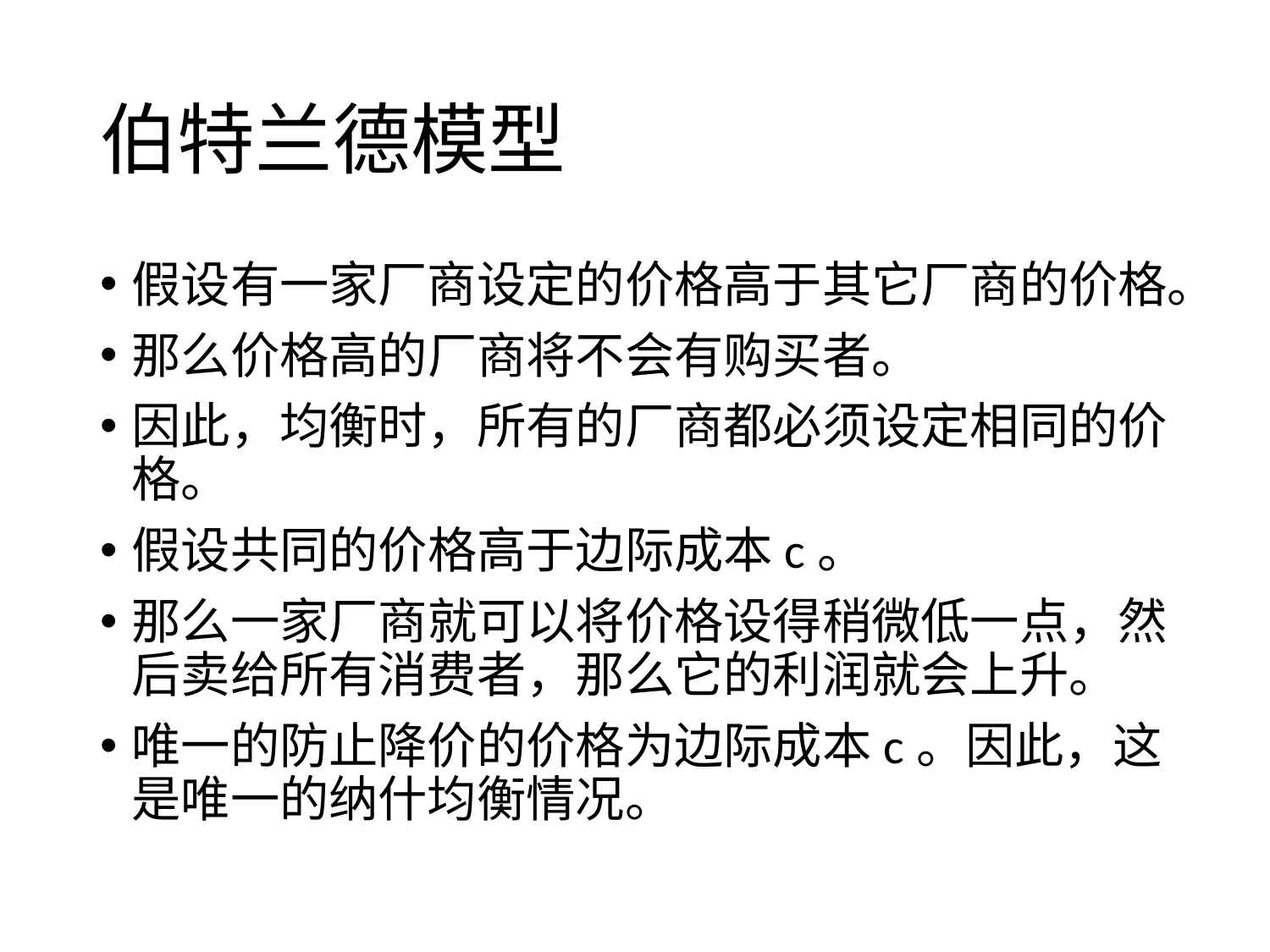

# 伯特兰德模型
假设有一家厂商设定的价格高于其它厂商的价格。
那么价格高的厂商将不会有购买者。
因此，均衡时，所有的厂商都必须设定相同的价格。
假设共同的价格高于边际成本c。
那么一家厂商就可以将价格设得稍微低一点，然后卖给所有消费者，那么它的利润就会上升。
唯一的防止降价的价格为边际成本c。因此，这是唯一的纳什均衡情况。